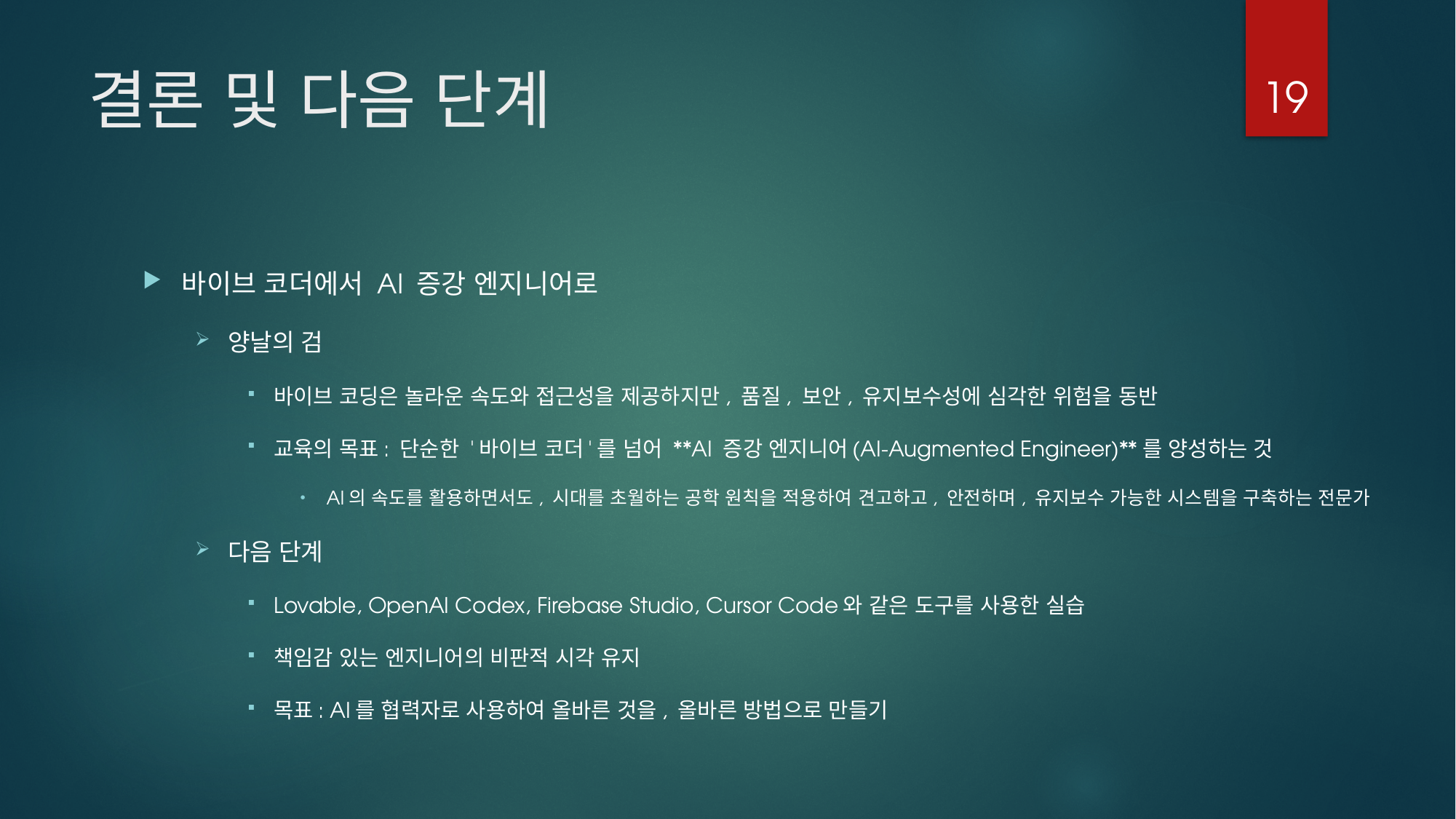

19
# 결론 및 다음 단계
바이브 코더에서 AI 증강 엔지니어로
양날의 검
바이브 코딩은 놀라운 속도와 접근성을 제공하지만, 품질, 보안, 유지보수성에 심각한 위험을 동반
교육의 목표: 단순한 '바이브 코더'를 넘어 **AI 증강 엔지니어(AI-Augmented Engineer)**를 양성하는 것
AI의 속도를 활용하면서도, 시대를 초월하는 공학 원칙을 적용하여 견고하고, 안전하며, 유지보수 가능한 시스템을 구축하는 전문가
다음 단계
Lovable, OpenAI Codex, Firebase Studio, Cursor Code와 같은 도구를 사용한 실습
책임감 있는 엔지니어의 비판적 시각 유지
목표: AI를 협력자로 사용하여 올바른 것을, 올바른 방법으로 만들기